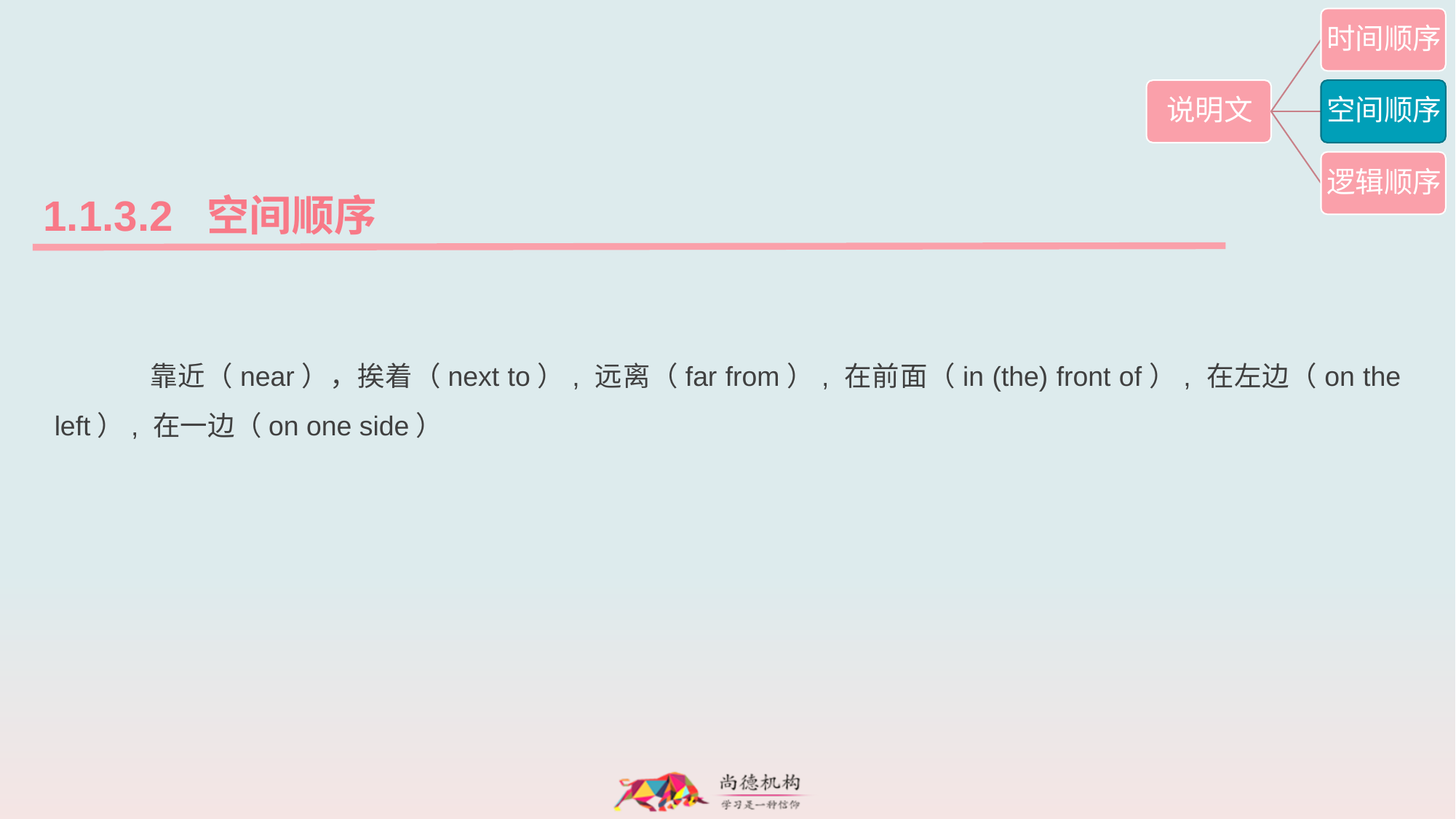

说明文

时间顺序

空间顺序

逻辑顺序
1.1.3.2  空间顺序
靠近（near），挨着（next to）, 远离（far from）, 在前面（in (the) front of）, 在左边（on the left）, 在一边（on one side）